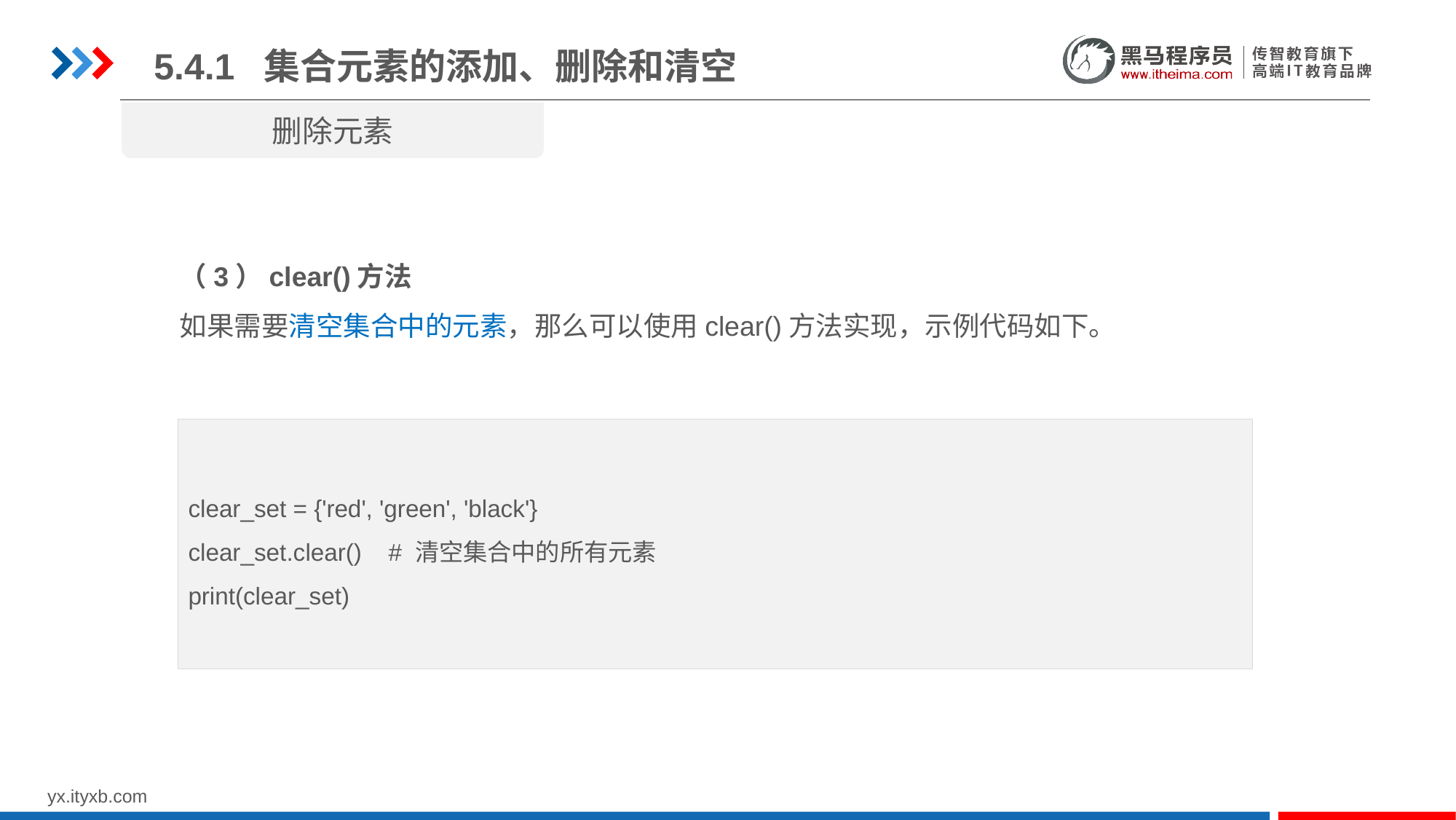

5.4.1  集合元素的添加、删除和清空

删除元素
（3）clear()方法
如果需要清空集合中的元素，那么可以使用clear()方法实现，示例代码如下。
clear_set = {'red', 'green', 'black'}
clear_set.clear()    # 清空集合中的所有元素
print(clear_set)